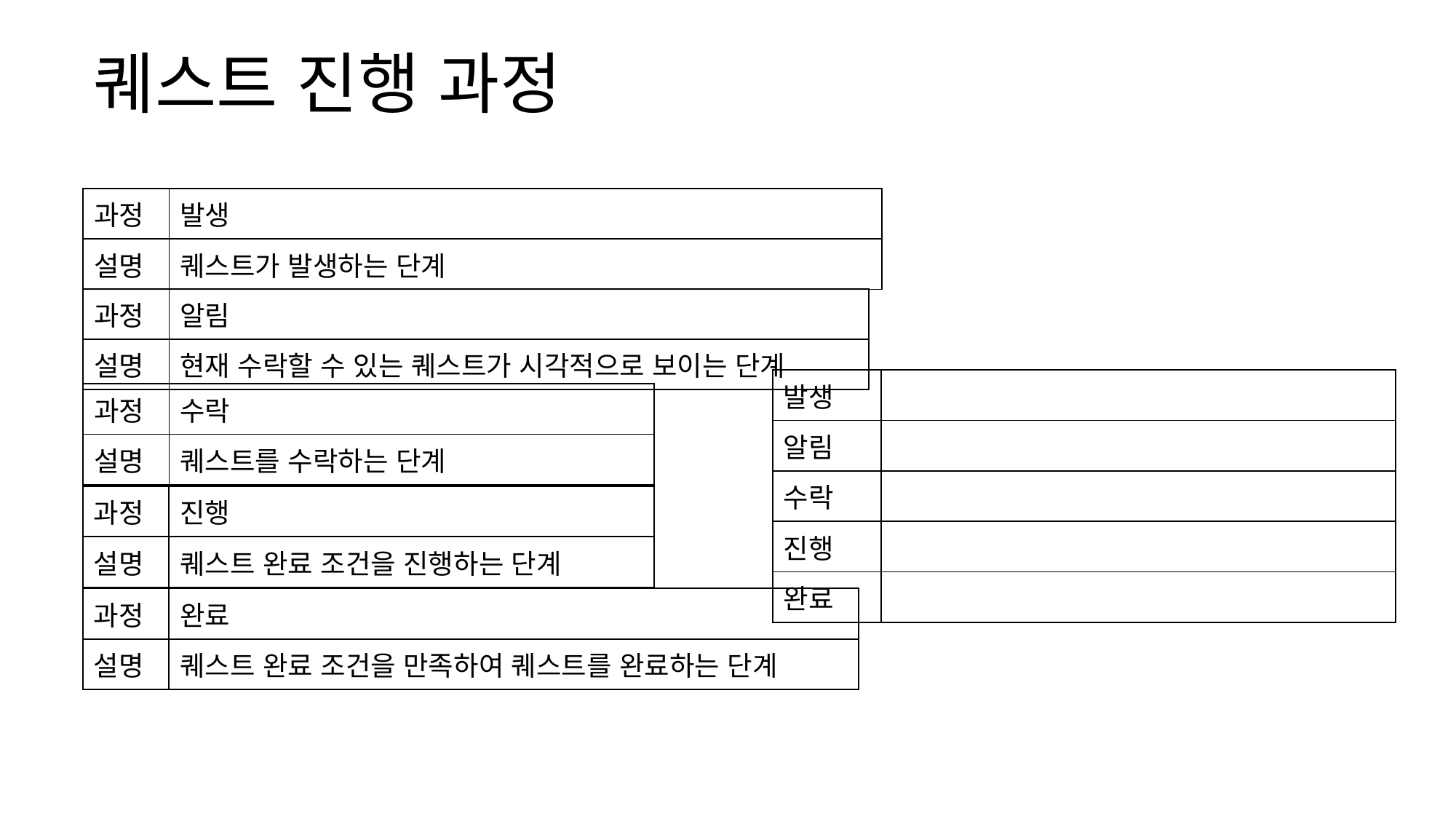

퀘스트 진행 과정
| 과정 | 발생 |
| --- | --- |
| 설명 | 퀘스트가 발생하는 단계 |
| 과정 | 알림 |
| --- | --- |
| 설명 | 현재 수락할 수 있는 퀘스트가 시각적으로 보이는 단계 |
| 발생 |  |
| --- | --- |
| 알림 |  |
| 수락 |  |
| 진행 |  |
| 완료 |  |
| 과정 | 수락 |
| --- | --- |
| 설명 | 퀘스트를 수락하는 단계 |
| 과정 | 진행 |
| --- | --- |
| 설명 | 퀘스트 완료 조건을 진행하는 단계 |
| 과정 | 완료 |
| --- | --- |
| 설명 | 퀘스트 완료 조건을 만족하여 퀘스트를 완료하는 단계 |